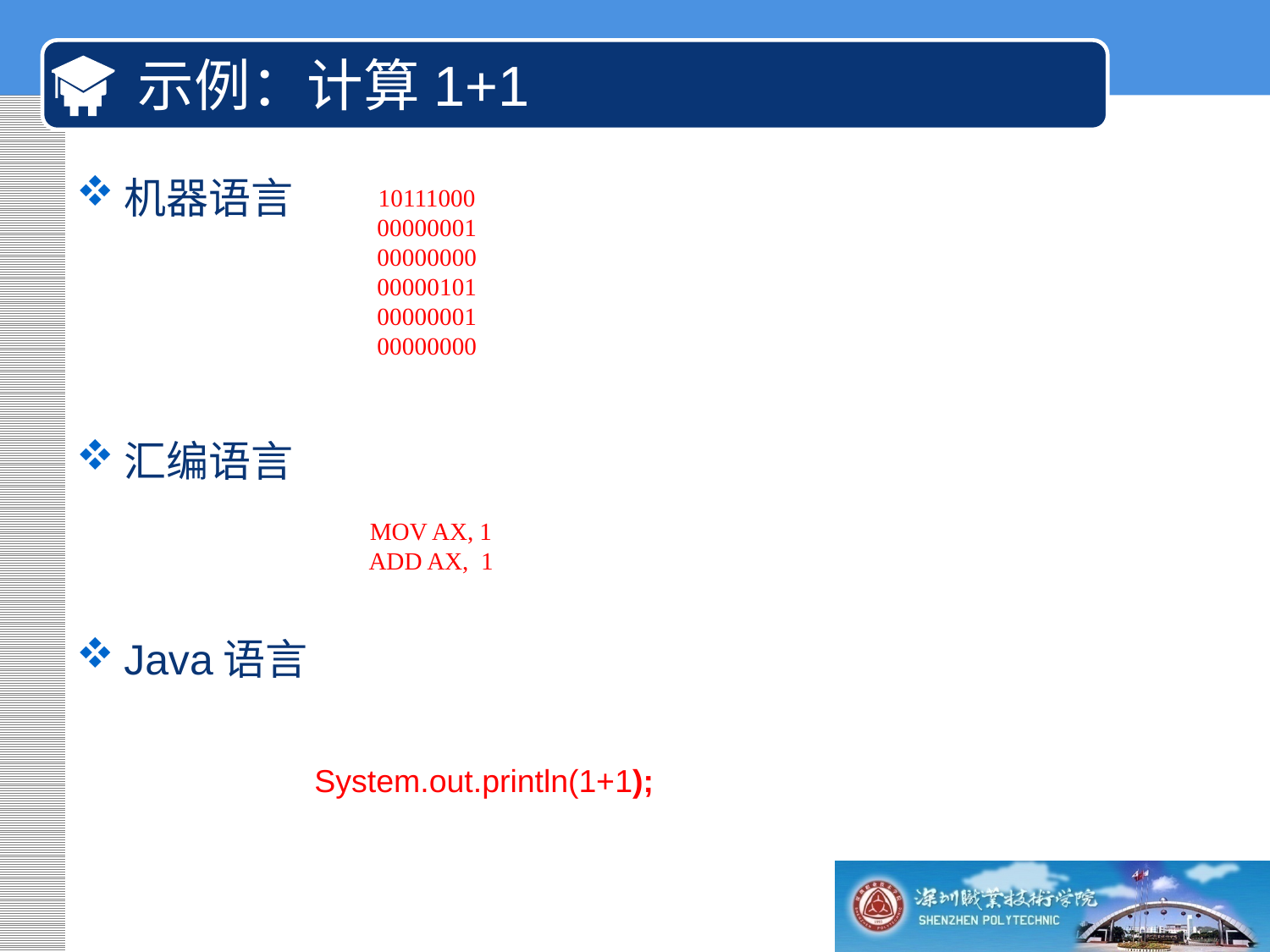

# 示例：计算1+1
机器语言

汇编语言

Java语言
10111000
00000001
00000000
00000101
00000001
00000000
MOV AX, 1
ADD AX,  1
	System.out.println(1+1);